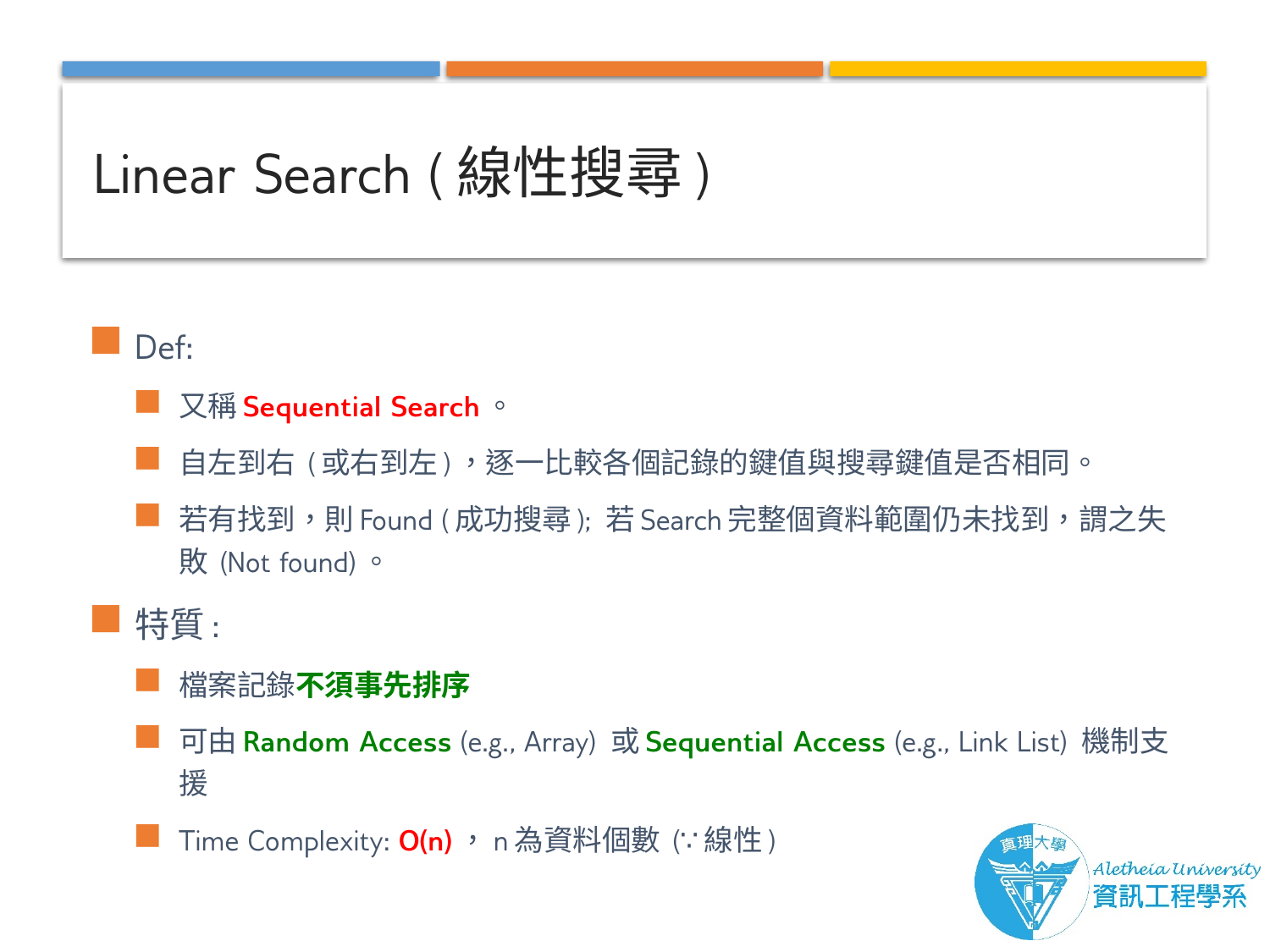

# Linear Search (線性搜尋)
Def:
又稱Sequential Search。
自左到右 (或右到左)，逐一比較各個記錄的鍵值與搜尋鍵值是否相同。
若有找到，則Found (成功搜尋); 若Search完整個資料範圍仍未找到，謂之失敗 (Not found)。
特質:
檔案記錄不須事先排序
可由Random Access (e.g., Array) 或Sequential Access (e.g., Link List) 機制支援
Time Complexity: O(n)，n為資料個數 (∵線性)